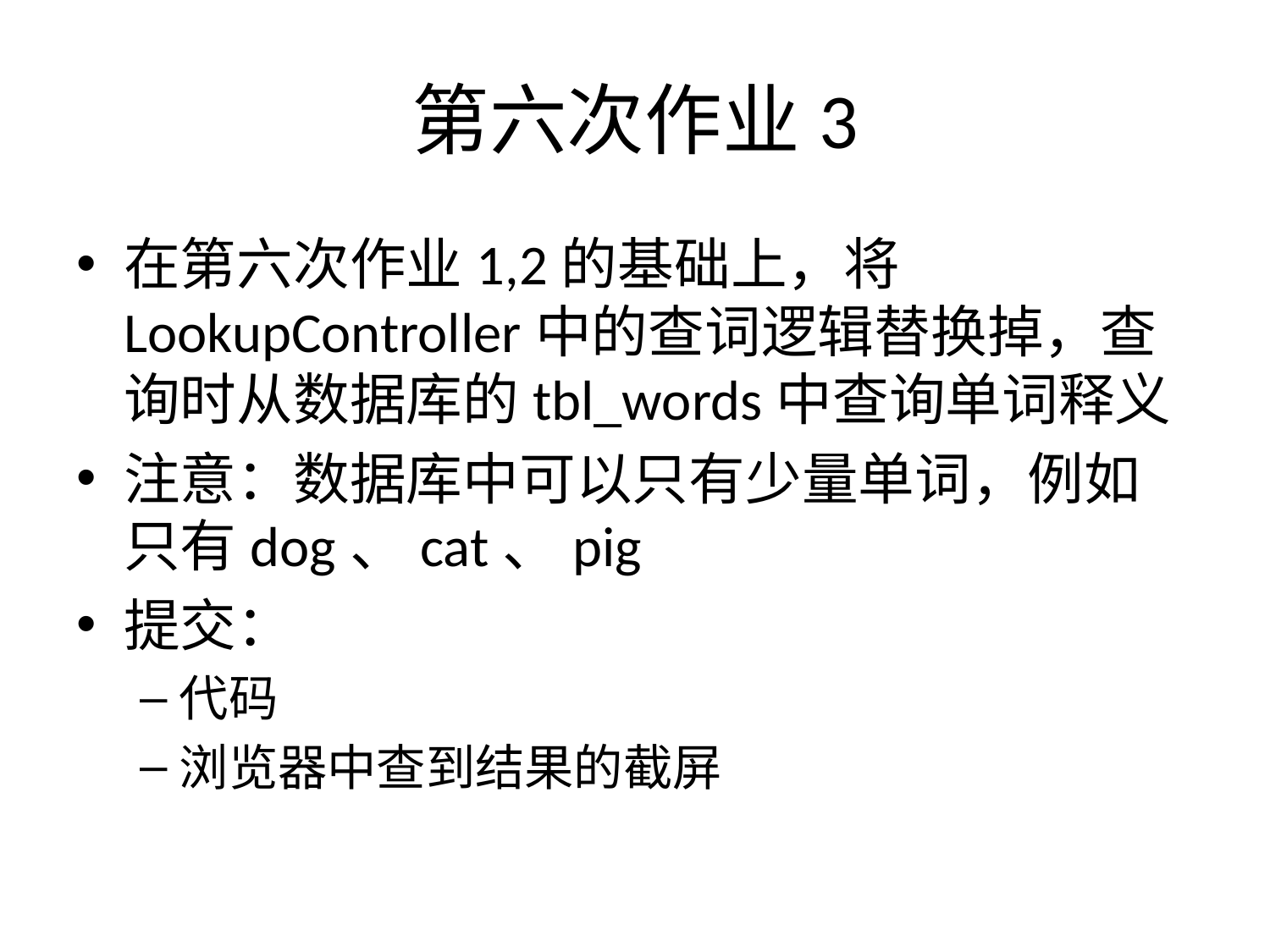

# 第六次作业3
在第六次作业1,2的基础上，将LookupController中的查词逻辑替换掉，查询时从数据库的tbl_words中查询单词释义
注意：数据库中可以只有少量单词，例如只有dog、cat、pig
提交：
代码
浏览器中查到结果的截屏